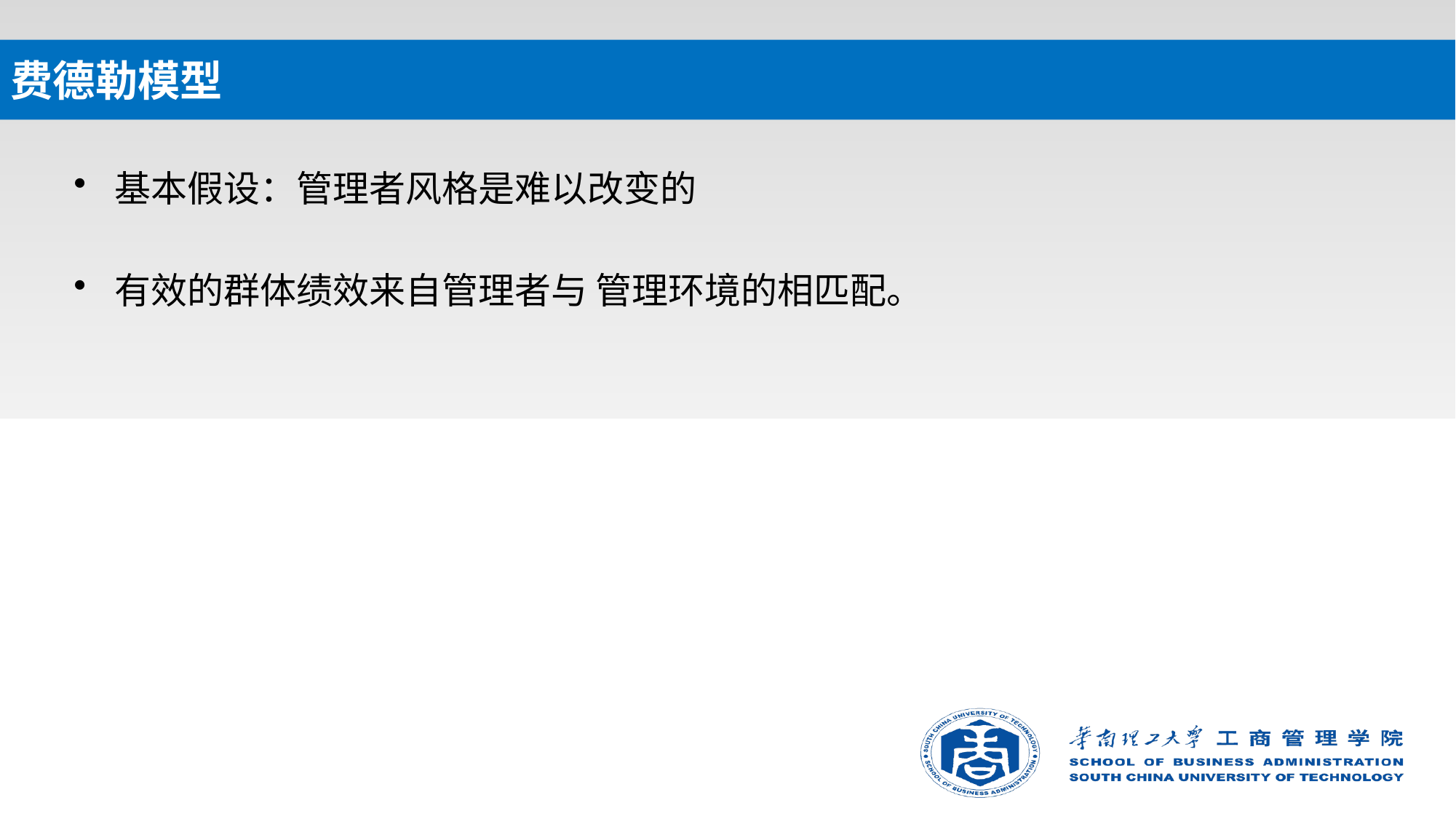

# 费德勒模型
基本假设：管理者风格是难以改变的

有效的群体绩效来自管理者与 管理环境的相匹配。